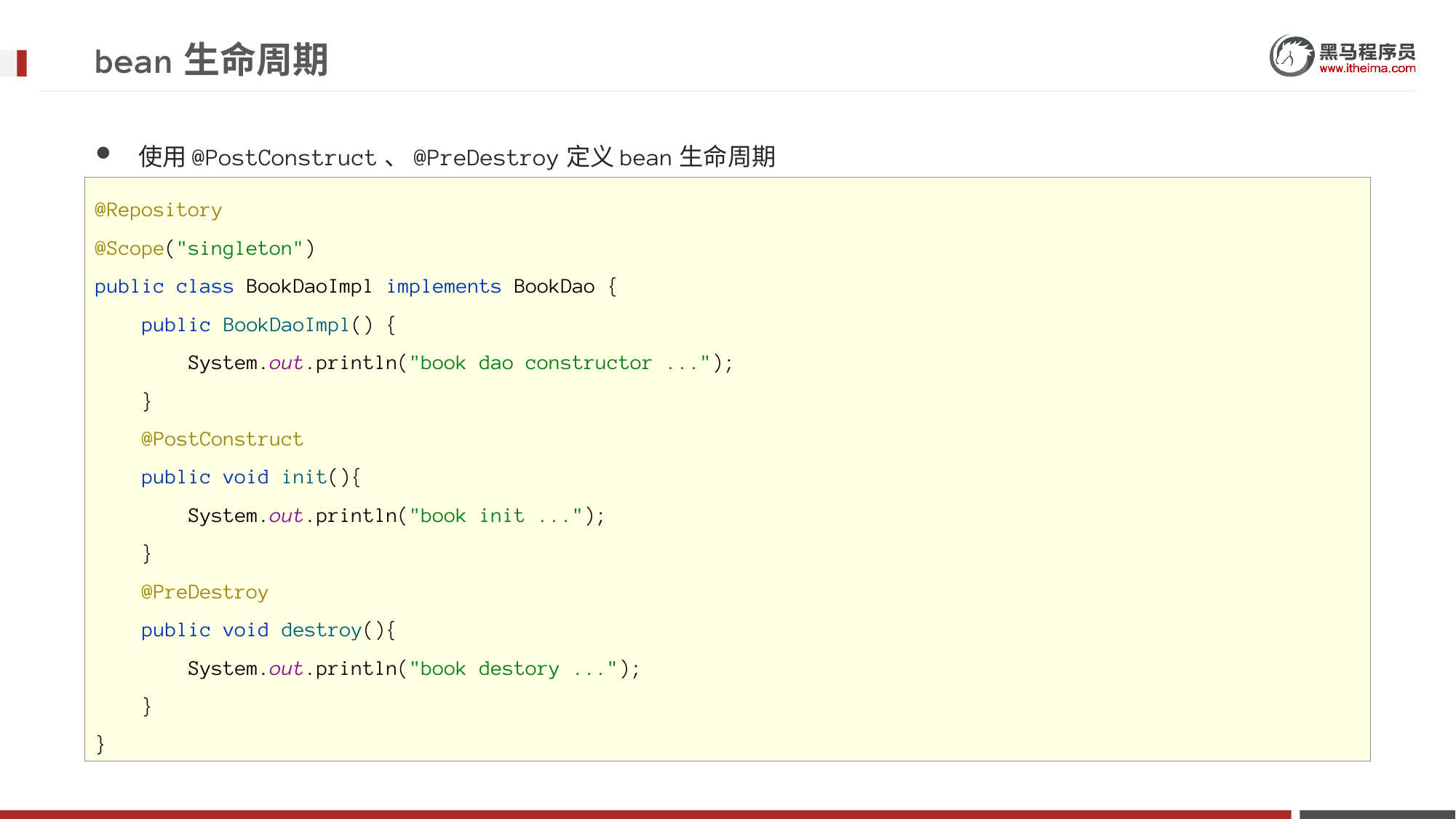

bean生命周期
使用@PostConstruct、@PreDestroy定义bean生命周期
@Repository
@Scope("singleton")
public class BookDaoImpl implements BookDao {
    public BookDaoImpl() {
        System.out.println("book dao constructor ...");
    }
    @PostConstruct
    public void init(){
        System.out.println("book init ...");
    }
    @PreDestroy
    public void destroy(){
        System.out.println("book destory ...");
    }
}